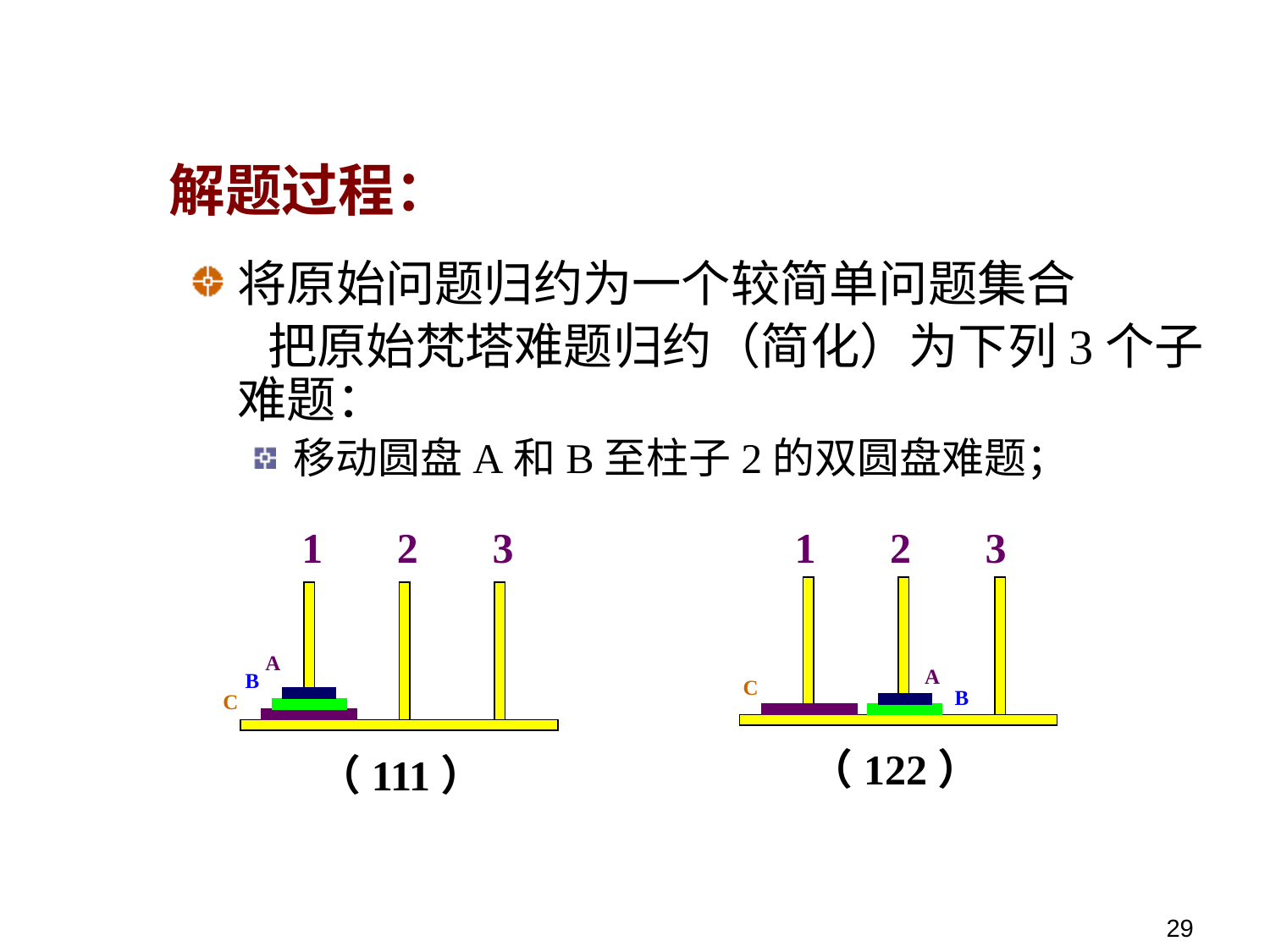

# 解题过程：
将原始问题归约为一个较简单问题集合
      把原始梵塔难题归约（简化）为下列3个子难题：
移动圆盘A和B至柱子2的双圆盘难题；
1       2       3

A
B
C

1       2       3

A
C
B

（122）
（111）
29